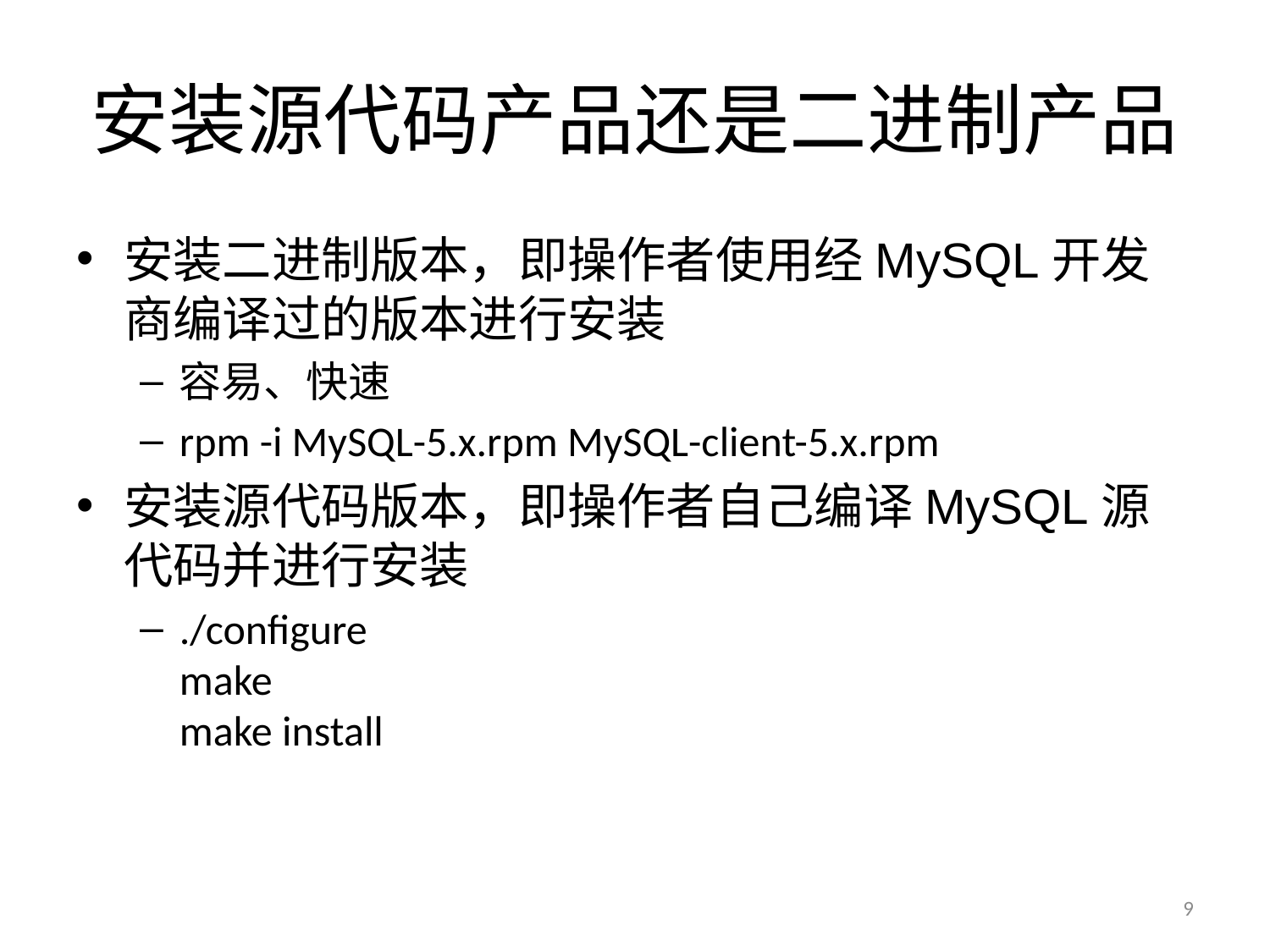

# 安装源代码产品还是二进制产品
安装二进制版本，即操作者使用经MySQL开发商编译过的版本进行安装
容易、快速
rpm -i MySQL-5.x.rpm MySQL-client-5.x.rpm
安装源代码版本，即操作者自己编译MySQL源代码并进行安装
./configure
make
make install
9